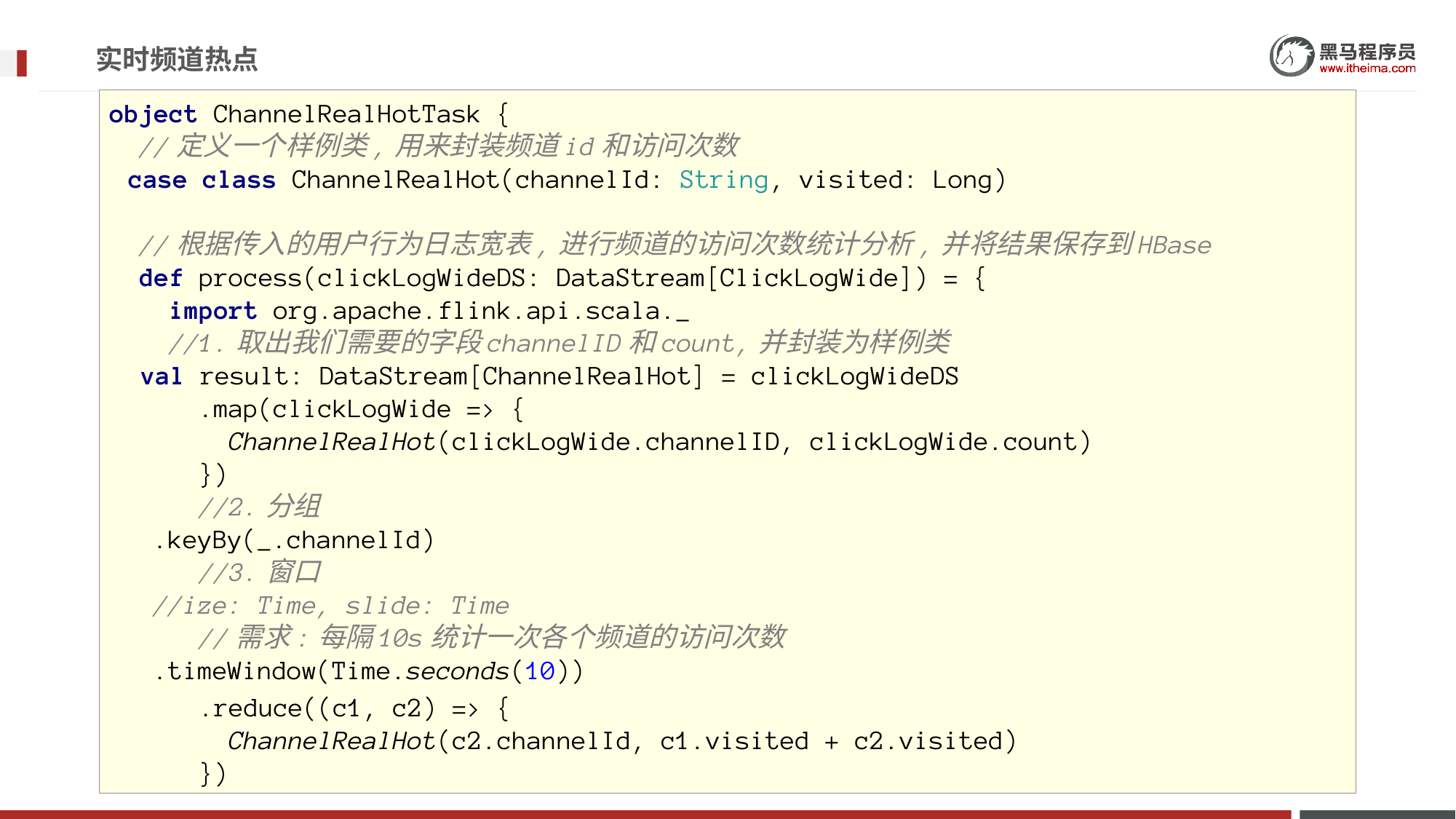

# 实时频道热点
object ChannelRealHotTask {
  //定义一个样例类,用来封装频道id和访问次数
  case class ChannelRealHot(channelId: String, visited: Long)
  //根据传入的用户行为日志宽表,进行频道的访问次数统计分析,并将结果保存到HBase
  def process(clickLogWideDS: DataStream[ClickLogWide]) = {
    import org.apache.flink.api.scala._
    //1.取出我们需要的字段channelID和count,并封装为样例类
    val result: DataStream[ChannelRealHot] = clickLogWideDS
      .map(clickLogWide => {
        ChannelRealHot(clickLogWide.channelID, clickLogWide.count)
      })
      //2.分组
      .keyBy(_.channelId)
      //3.窗口
      //ize: Time, slide: Time
      //需求:每隔10s统计一次各个频道的访问次数
      .timeWindow(Time.seconds(10))
      .reduce((c1, c2) => {
        ChannelRealHot(c2.channelId, c1.visited + c2.visited)
      })